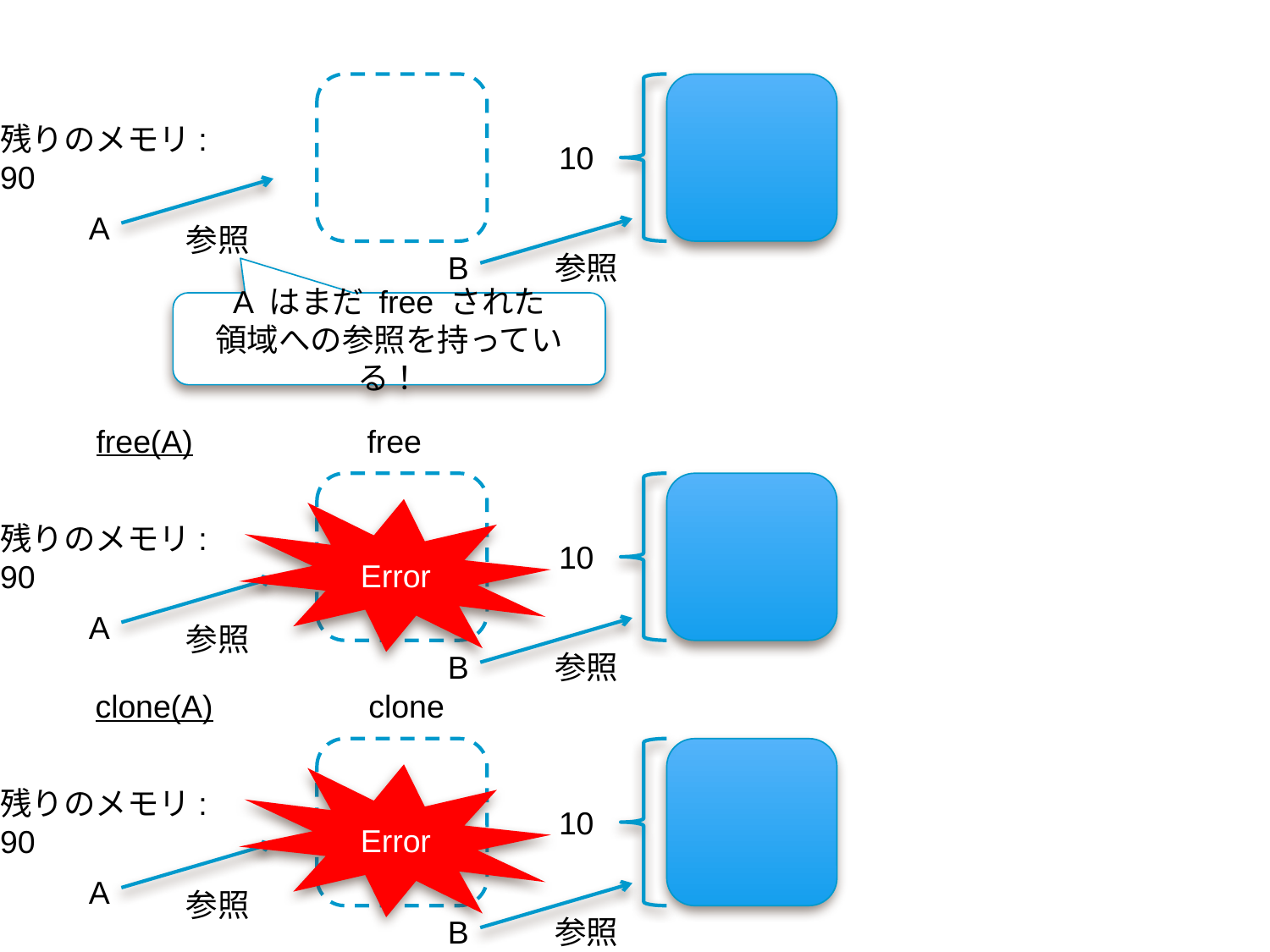

残りのメモリ:
90
10
A
参照
B
参照
A はまだ free された
領域への参照を持っている！
free(A)
free

残りのメモリ:
90
10
Error
A
参照
B
参照
clone(A)
clone

残りのメモリ:
90
10
Error
A
参照
B
参照